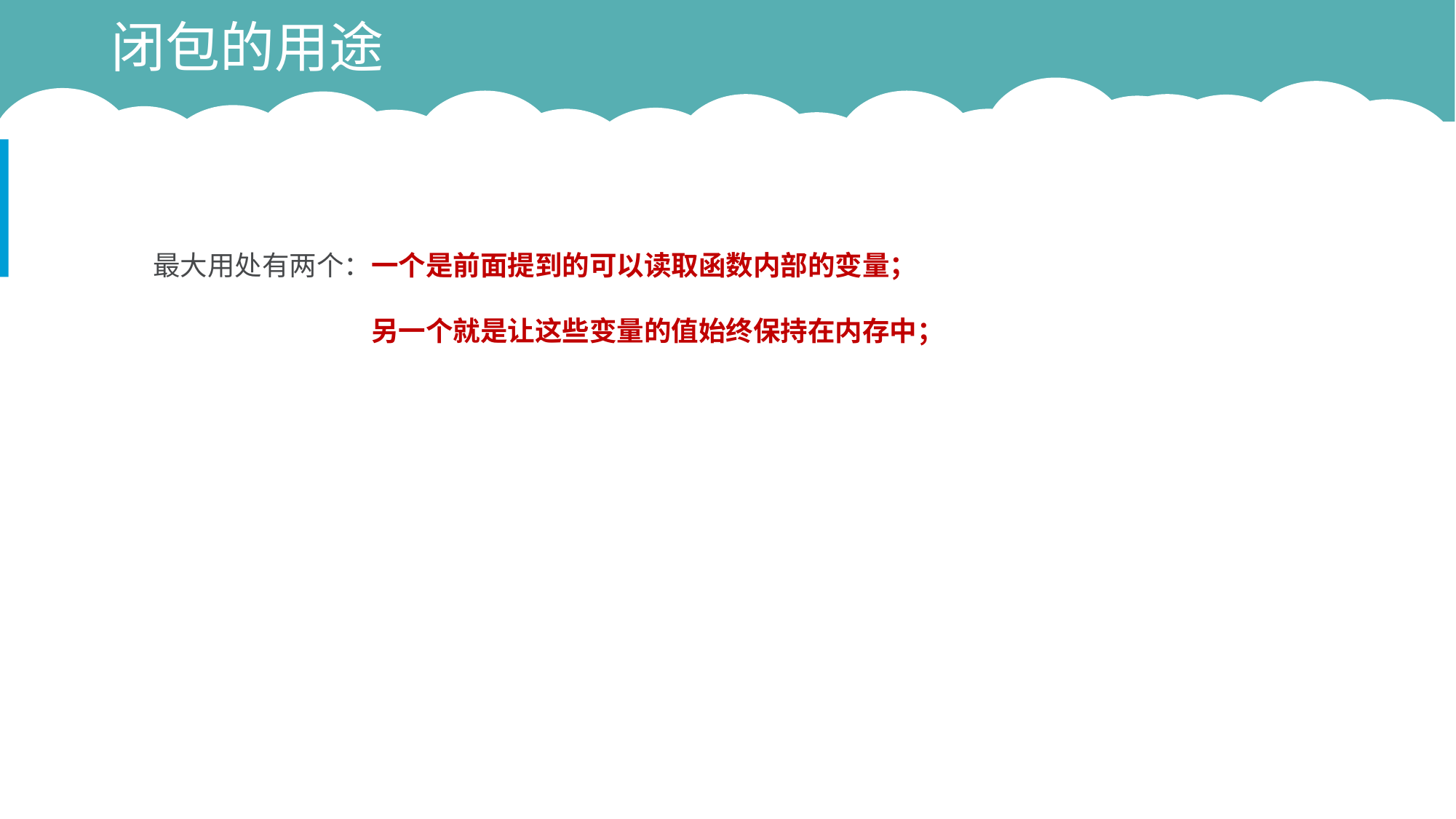

# 闭包的用途

最大用处有两个：一个是前面提到的可以读取函数内部的变量；

		另一个就是让这些变量的值始终保持在内存中；